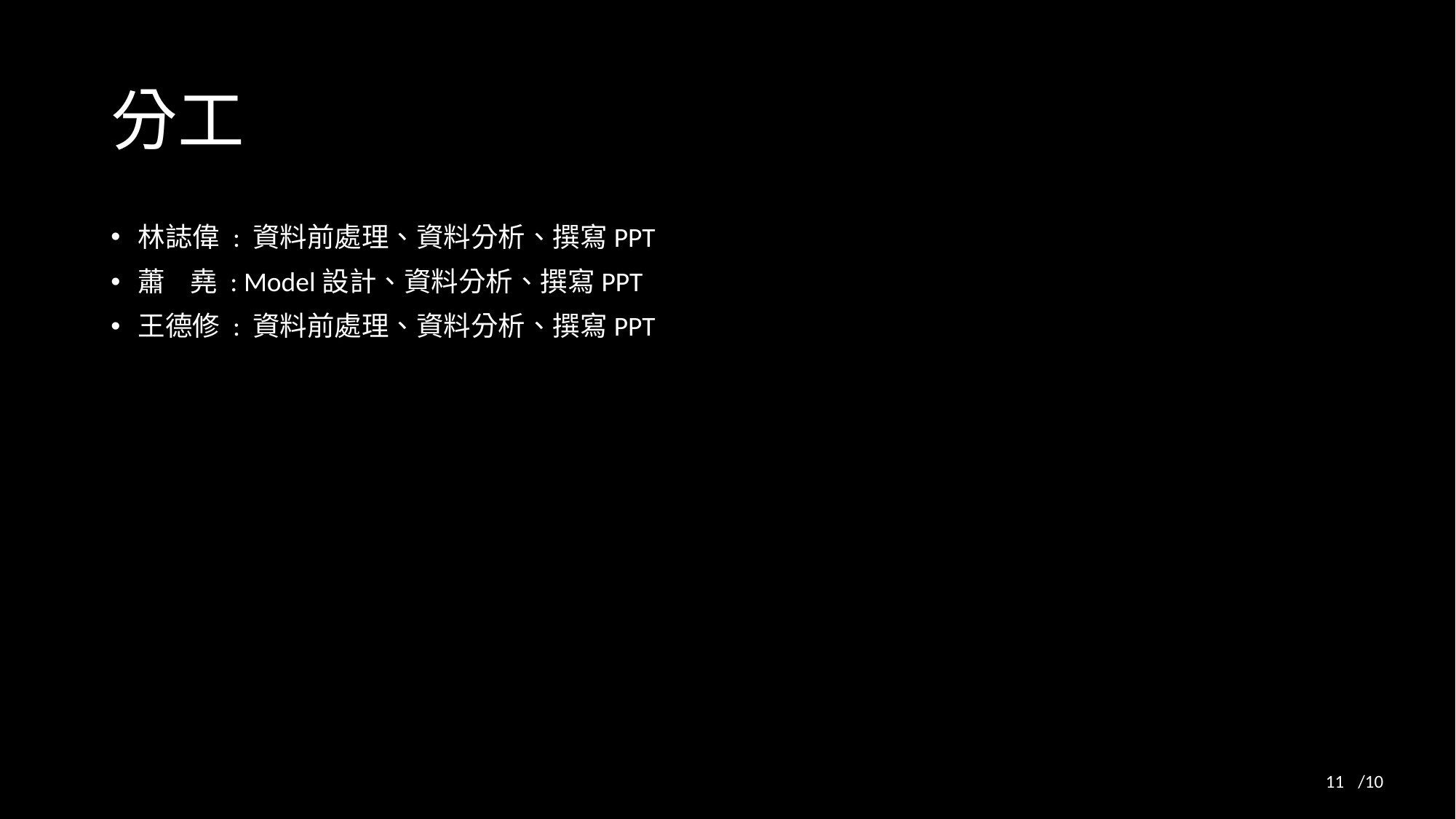

# 分工
林誌偉 : 資料前處理、資料分析、撰寫PPT
蕭    堯 : Model設計、資料分析、撰寫PPT
王德修 : 資料前處理、資料分析、撰寫PPT

11
/10